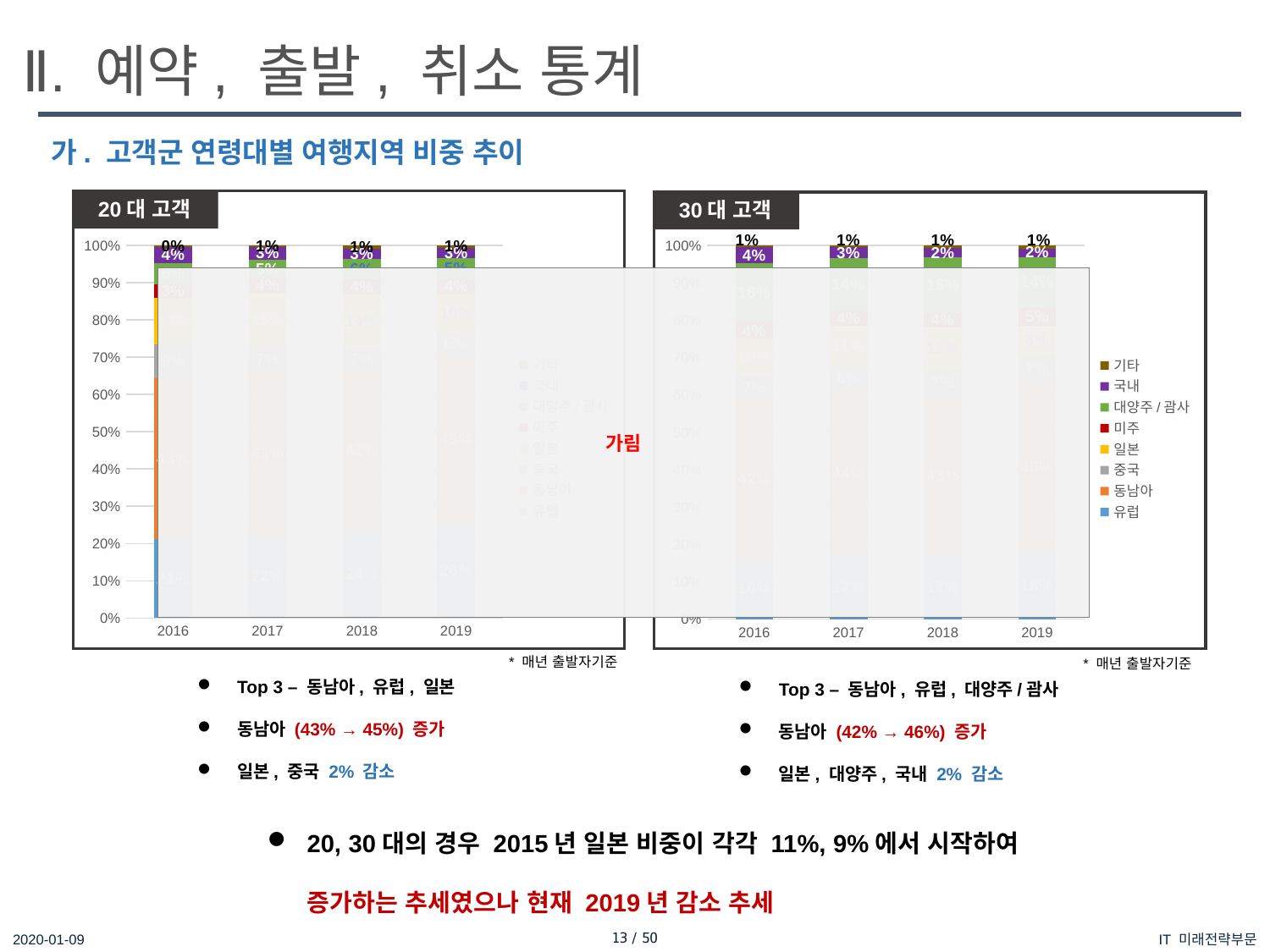

Ⅱ. 예약, 출발, 취소 통계
가. 고객군 연령대별 여행지역 비중 추이
20대 고객
30대 고객

### Chart

| Category | 유럽 | 동남아 | 중국 | 일본 | 미주 | 대양주/괌사 | 국내 | 기타 |
|---|---|---|---|---|---|---|---|---|
| 2016 | 0.21222381831862644 | 0.43053560435050275 | 0.09046446405362885 | 0.1264792393460565 | 0.034988713318284424 | 0.05821191599972638 | 0.04210274300567754 | 0.004993501607497093 |
| 2017 | 0.22379557291666666 | 0.43466796875 | 0.06793619791666666 | 0.14635416666666667 | 0.0376953125 | 0.05133463541666667 | 0.03251953125 | 0.005696614583333333 |
| 2018 | 0.23776894614225025 | 0.422057009730026 | 0.06588323968754282 | 0.14283267096066876 | 0.03960531725366589 | 0.05526243661778813 | 0.02785391256680828 | 0.00873646704124983 |
| 2019 | 0.2560871495406891 | 0.44848546938496736 | 0.06116176621247823 | 0.10326810777584264 | 0.04087695932793771 | 0.054878257009186214 | 0.028822183519448145 | 0.0064201072294505345 |

### Chart

| Category | 유럽 | 동남아 | 중국 | 일본 | 미주 | 대양주/괌사 | 국내 | 기타 |
|---|---|---|---|---|---|---|---|---|
| 2016 | 0.16361303566846291 | 0.42019502181164997 | 0.07023351295868617 | 0.09599692070823711 | 0.043315370798049785 | 0.15789068514241725 | 0.04298178085706954 | 0.005773672055427252 |
| 2017 | 0.17009413468501086 | 0.4420951001689597 | 0.06099444846729423 | 0.11204441226164615 | 0.039729664494327785 | 0.13972966449432778 | 0.029326574945691526 | 0.005986000482741974 |
| 2018 | 0.16916660190150515 | 0.42786456309422033 | 0.06958368954172171 | 0.1141939327996684 | 0.03777104220097925 | 0.1491412139581876 | 0.02445532499158053 | 0.007823631512136992 |
| 2019 | 0.17732237084304822 | 0.4576635169959504 | 0.06847465946741932 | 0.08221867713829918 | 0.04727573935452203 | 0.13605963921953615 | 0.022794207878267272 | 0.008191189102957418 |
가림
* 매년 출발자기준
Top 3 – 동남아, 유럽, 일본
동남아 (43% → 45%) 증가
일본, 중국 2% 감소
* 매년 출발자기준
Top 3 – 동남아, 유럽, 대양주/괌사
동남아 (42% → 46%) 증가
일본, 대양주, 국내 2% 감소
20, 30대의 경우 2015년 일본 비중이 각각 11%, 9%에서 시작하여
증가하는 추세였으나 현재 2019년 감소 추세
13 / 50
IT 미래전략부문
2020-01-09